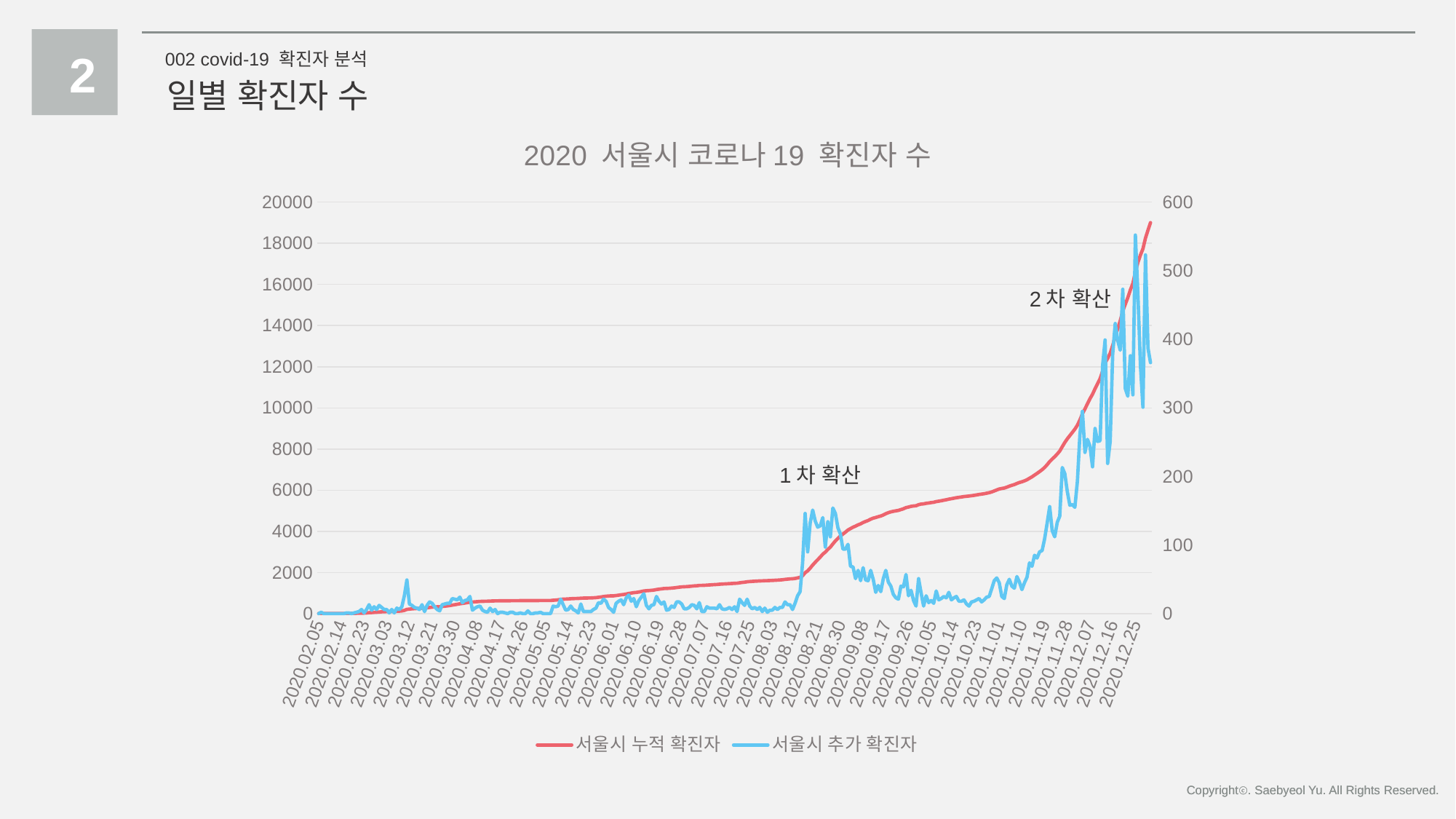

2
002 covid-19 확진자 분석
일별 확진자 수

### Chart: 2020 서울시 코로나19 확진자 수

| Category | 서울시 누적 확진자 | 서울시 추가 확진자 |
|---|---|---|
| 2020.02.05 | 8.0 | 0.0 |
| 2020.02.06 | 10.0 | 2.0 |
| 2020.02.07 | 10.0 | 0.0 |
| 2020.02.08 | 10.0 | 0.0 |
| 2020.02.09 | 10.0 | 0.0 |
| 2020.02.10 | 10.0 | 0.0 |
| 2020.02.11 | 10.0 | 0.0 |
| 2020.02.12 | 10.0 | 0.0 |
| 2020.02.13 | 10.0 | 0.0 |
| 2020.02.14 | 10.0 | 0.0 |
| 2020.02.15 | 10.0 | 0.0 |
| 2020.02.16 | 11.0 | 1.0 |
| 2020.02.17 | 12.0 | 1.0 |
| 2020.02.18 | 12.0 | 0.0 |
| 2020.02.19 | 13.0 | 1.0 |
| 2020.02.20 | 15.0 | 2.0 |
| 2020.02.21 | 18.0 | 3.0 |
| 2020.02.22 | 24.0 | 6.0 |
| 2020.02.23 | 25.0 | 1.0 |
| 2020.02.24 | 31.0 | 6.0 |
| 2020.02.25 | 44.0 | 13.0 |
| 2020.02.26 | 49.0 | 5.0 |
| 2020.02.27 | 59.0 | 10.0 |
| 2020.02.28 | 65.0 | 6.0 |
| 2020.02.29 | 77.0 | 12.0 |
| 2020.03.01 | 86.0 | 9.0 |
| 2020.03.02 | 92.0 | 6.0 |
| 2020.03.03 | 98.0 | 6.0 |
| 2020.03.04 | 99.0 | 1.0 |
| 2020.03.05 | 105.0 | 6.0 |
| 2020.03.06 | 106.0 | 1.0 |
| 2020.03.07 | 114.0 | 8.0 |
| 2020.03.08 | 120.0 | 6.0 |
| 2020.03.09 | 130.0 | 10.0 |
| 2020.03.10 | 156.0 | 26.0 |
| 2020.03.11 | 205.0 | 49.0 |
| 2020.03.12 | 219.0 | 14.0 |
| 2020.03.13 | 231.0 | 12.0 |
| 2020.03.14 | 240.0 | 9.0 |
| 2020.03.15 | 248.0 | 8.0 |
| 2020.03.16 | 254.0 | 6.0 |
| 2020.03.17 | 267.0 | 13.0 |
| 2020.03.18 | 270.0 | 3.0 |
| 2020.03.19 | 282.0 | 12.0 |
| 2020.03.20 | 299.0 | 17.0 |
| 2020.03.21 | 314.0 | 15.0 |
| 2020.03.22 | 324.0 | 10.0 |
| 2020.03.23 | 330.0 | 6.0 |
| 2020.03.24 | 334.0 | 4.0 |
| 2020.03.25 | 347.0 | 13.0 |
| 2020.03.26 | 361.0 | 14.0 |
| 2020.03.27 | 376.0 | 15.0 |
| 2020.03.28 | 391.0 | 15.0 |
| 2020.03.29 | 413.0 | 22.0 |
| 2020.03.30 | 434.0 | 21.0 |
| 2020.03.31 | 454.0 | 20.0 |
| 2020.04.01 | 478.0 | 24.0 |
| 2020.04.02 | 494.0 | 16.0 |
| 2020.04.03 | 513.0 | 19.0 |
| 2020.04.04 | 533.0 | 20.0 |
| 2020.04.05 | 558.0 | 25.0 |
| 2020.04.06 | 563.0 | 5.0 |
| 2020.04.07 | 571.0 | 8.0 |
| 2020.04.08 | 581.0 | 10.0 |
| 2020.04.09 | 592.0 | 11.0 |
| 2020.04.10 | 597.0 | 5.0 |
| 2020.04.11 | 600.0 | 3.0 |
| 2020.04.12 | 602.0 | 2.0 |
| 2020.04.13 | 610.0 | 8.0 |
| 2020.04.14 | 613.0 | 3.0 |
| 2020.04.15 | 619.0 | 6.0 |
| 2020.04.16 | 619.0 | 0.0 |
| 2020.04.17 | 621.0 | 2.0 |
| 2020.04.18 | 623.0 | 2.0 |
| 2020.04.19 | 624.0 | 1.0 |
| 2020.04.20 | 624.0 | 0.0 |
| 2020.04.21 | 626.0 | 2.0 |
| 2020.04.22 | 628.0 | 2.0 |
| 2020.04.23 | 628.0 | 0.0 |
| 2020.04.24 | 628.0 | 0.0 |
| 2020.04.25 | 629.0 | 1.0 |
| 2020.04.26 | 629.0 | 0.0 |
| 2020.04.27 | 629.0 | 0.0 |
| 2020.04.28 | 633.0 | 4.0 |
| 2020.04.29 | 633.0 | 0.0 |
| 2020.04.30 | 633.0 | 0.0 |
| 2020.05.01 | 634.0 | 1.0 |
| 2020.05.02 | 635.0 | 1.0 |
| 2020.05.03 | 637.0 | 2.0 |
| 2020.05.04 | 637.0 | 0.0 |
| 2020.05.05 | 637.0 | 0.0 |
| 2020.05.06 | 637.0 | 0.0 |
| 2020.05.07 | 637.0 | 0.0 |
| 2020.05.08 | 648.0 | 11.0 |
| 2020.05.09 | 658.0 | 10.0 |
| 2020.05.10 | 669.0 | 11.0 |
| 2020.05.11 | 690.0 | 21.0 |
| 2020.05.12 | 703.0 | 13.0 |
| 2020.05.13 | 708.0 | 5.0 |
| 2020.05.14 | 714.0 | 6.0 |
| 2020.05.15 | 725.0 | 11.0 |
| 2020.05.16 | 731.0 | 6.0 |
| 2020.05.17 | 735.0 | 4.0 |
| 2020.05.18 | 736.0 | 1.0 |
| 2020.05.19 | 750.0 | 14.0 |
| 2020.05.20 | 753.0 | 3.0 |
| 2020.05.21 | 756.0 | 3.0 |
| 2020.05.22 | 759.0 | 3.0 |
| 2020.05.23 | 762.0 | 3.0 |
| 2020.05.24 | 768.0 | 6.0 |
| 2020.05.25 | 776.0 | 8.0 |
| 2020.05.26 | 792.0 | 16.0 |
| 2020.05.27 | 807.0 | 15.0 |
| 2020.05.28 | 828.0 | 21.0 |
| 2020.05.29 | 846.0 | 18.0 |
| 2020.05.30 | 855.0 | 9.0 |
| 2020.05.31 | 861.0 | 6.0 |
| 2020.06.01 | 863.0 | 2.0 |
| 2020.06.02 | 878.0 | 15.0 |
| 2020.06.03 | 896.0 | 18.0 |
| 2020.06.04 | 916.0 | 20.0 |
| 2020.06.05 | 929.0 | 13.0 |
| 2020.06.06 | 952.0 | 23.0 |
| 2020.06.07 | 979.0 | 27.0 |
| 2020.06.08 | 997.0 | 18.0 |
| 2020.06.09 | 1019.0 | 22.0 |
| 2020.06.10 | 1029.0 | 10.0 |
| 2020.06.11 | 1048.0 | 19.0 |
| 2020.06.12 | 1072.0 | 24.0 |
| 2020.06.13 | 1101.0 | 29.0 |
| 2020.06.14 | 1113.0 | 12.0 |
| 2020.06.15 | 1120.0 | 7.0 |
| 2020.06.16 | 1132.0 | 12.0 |
| 2020.06.17 | 1145.0 | 13.0 |
| 2020.06.18 | 1170.0 | 25.0 |
| 2020.06.19 | 1188.0 | 18.0 |
| 2020.06.20 | 1202.0 | 14.0 |
| 2020.06.21 | 1219.0 | 17.0 |
| 2020.06.22 | 1224.0 | 5.0 |
| 2020.06.23 | 1230.0 | 6.0 |
| 2020.06.24 | 1241.0 | 11.0 |
| 2020.06.25 | 1250.0 | 9.0 |
| 2020.06.26 | 1267.0 | 17.0 |
| 2020.06.27 | 1284.0 | 17.0 |
| 2020.06.28 | 1298.0 | 14.0 |
| 2020.06.29 | 1305.0 | 7.0 |
| 2020.06.30 | 1312.0 | 7.0 |
| 2020.07.01 | 1321.0 | 9.0 |
| 2020.07.02 | 1334.0 | 13.0 |
| 2020.07.03 | 1346.0 | 12.0 |
| 2020.07.04 | 1353.0 | 7.0 |
| 2020.07.05 | 1369.0 | 16.0 |
| 2020.07.06 | 1372.0 | 3.0 |
| 2020.07.07 | 1375.0 | 3.0 |
| 2020.07.08 | 1385.0 | 10.0 |
| 2020.07.09 | 1393.0 | 8.0 |
| 2020.07.10 | 1401.0 | 8.0 |
| 2020.07.11 | 1409.0 | 8.0 |
| 2020.07.12 | 1416.0 | 7.0 |
| 2020.07.13 | 1429.0 | 13.0 |
| 2020.07.14 | 1436.0 | 7.0 |
| 2020.07.15 | 1442.0 | 6.0 |
| 2020.07.16 | 1449.0 | 7.0 |
| 2020.07.17 | 1458.0 | 9.0 |
| 2020.07.18 | 1464.0 | 6.0 |
| 2020.07.19 | 1474.0 | 10.0 |
| 2020.07.20 | 1477.0 | 3.0 |
| 2020.07.21 | 1498.0 | 21.0 |
| 2020.07.22 | 1514.0 | 16.0 |
| 2020.07.23 | 1526.0 | 12.0 |
| 2020.07.24 | 1547.0 | 21.0 |
| 2020.07.25 | 1558.0 | 11.0 |
| 2020.07.26 | 1565.0 | 7.0 |
| 2020.07.27 | 1574.0 | 9.0 |
| 2020.07.28 | 1580.0 | 6.0 |
| 2020.07.29 | 1589.0 | 9.0 |
| 2020.07.30 | 1592.0 | 3.0 |
| 2020.07.31 | 1600.0 | 8.0 |
| 2020.08.01 | 1602.0 | 2.0 |
| 2020.08.02 | 1607.0 | 5.0 |
| 2020.08.03 | 1612.0 | 5.0 |
| 2020.08.04 | 1621.0 | 9.0 |
| 2020.08.05 | 1627.0 | 6.0 |
| 2020.08.06 | 1636.0 | 9.0 |
| 2020.08.07 | 1645.0 | 9.0 |
| 2020.08.08 | 1662.0 | 17.0 |
| 2020.08.09 | 1675.0 | 13.0 |
| 2020.08.10 | 1688.0 | 13.0 |
| 2020.08.11 | 1694.0 | 6.0 |
| 2020.08.12 | 1709.0 | 15.0 |
| 2020.08.13 | 1735.0 | 26.0 |
| 2020.08.14 | 1767.0 | 32.0 |
| 2020.08.15 | 1841.0 | 74.0 |
| 2020.08.16 | 1987.0 | 146.0 |
| 2020.08.17 | 2077.0 | 90.0 |
| 2020.08.18 | 2209.0 | 132.0 |
| 2020.08.19 | 2360.0 | 151.0 |
| 2020.08.20 | 2495.0 | 135.0 |
| 2020.08.21 | 2621.0 | 126.0 |
| 2020.08.22 | 2749.0 | 128.0 |
| 2020.08.23 | 2889.0 | 140.0 |
| 2020.08.24 | 2986.0 | 97.0 |
| 2020.08.25 | 3120.0 | 134.0 |
| 2020.08.26 | 3232.0 | 112.0 |
| 2020.08.27 | 3386.0 | 154.0 |
| 2020.08.28 | 3532.0 | 146.0 |
| 2020.08.29 | 3657.0 | 125.0 |
| 2020.08.30 | 3773.0 | 116.0 |
| 2020.08.31 | 3867.0 | 94.0 |
| 2020.09.01 | 3961.0 | 94.0 |
| 2020.09.02 | 4062.0 | 101.0 |
| 2020.09.03 | 4131.0 | 69.0 |
| 2020.09.04 | 4201.0 | 68.0 |
| 2020.09.05 | 4251.0 | 51.0 |
| 2020.09.06 | 4314.0 | 63.0 |
| 2020.09.07 | 4362.0 | 48.0 |
| 2020.09.08 | 4429.0 | 67.0 |
| 2020.09.09 | 4478.0 | 49.0 |
| 2020.09.10 | 4526.0 | 48.0 |
| 2020.09.11 | 4589.0 | 63.0 |
| 2020.09.12 | 4639.0 | 50.0 |
| 2020.09.13 | 4670.0 | 31.0 |
| 2020.09.14 | 4711.0 | 41.0 |
| 2020.09.15 | 4743.0 | 32.0 |
| 2020.09.16 | 4794.0 | 51.0 |
| 2020.09.17 | 4857.0 | 63.0 |
| 2020.09.18 | 4904.0 | 46.0 |
| 2020.09.19 | 4944.0 | 40.0 |
| 2020.09.20 | 4972.0 | 28.0 |
| 2020.09.21 | 4995.0 | 23.0 |
| 2020.09.22 | 5016.0 | 21.0 |
| 2020.09.23 | 5056.0 | 40.0 |
| 2020.09.24 | 5095.0 | 39.0 |
| 2020.09.25 | 5152.0 | 57.0 |
| 2020.09.26 | 5178.0 | 26.0 |
| 2020.09.27 | 5212.0 | 34.0 |
| 2020.09.28 | 5231.0 | 19.0 |
| 2020.09.29 | 5242.0 | 11.0 |
| 2020.09.30 | 5293.0 | 51.0 |
| 2020.10.01 | 5323.0 | 30.0 |
| 2020.10.02 | 5334.0 | 11.0 |
| 2020.10.03 | 5360.0 | 26.0 |
| 2020.10.04 | 5376.0 | 16.0 |
| 2020.10.05 | 5395.0 | 19.0 |
| 2020.10.06 | 5410.0 | 15.0 |
| 2020.10.07 | 5443.0 | 33.0 |
| 2020.10.08 | 5463.0 | 20.0 |
| 2020.10.09 | 5485.0 | 22.0 |
| 2020.10.10 | 5510.0 | 25.0 |
| 2020.10.11 | 5533.0 | 23.0 |
| 2020.10.12 | 5564.0 | 31.0 |
| 2020.10.13 | 5584.0 | 20.0 |
| 2020.10.14 | 5607.0 | 23.0 |
| 2020.10.15 | 5632.0 | 25.0 |
| 2020.10.16 | 5650.0 | 18.0 |
| 2020.10.17 | 5668.0 | 18.0 |
| 2020.10.18 | 5688.0 | 20.0 |
| 2020.10.19 | 5702.0 | 14.0 |
| 2020.10.20 | 5713.0 | 11.0 |
| 2020.10.21 | 5730.0 | 17.0 |
| 2020.10.22 | 5748.0 | 18.0 |
| 2020.10.23 | 5768.0 | 20.0 |
| 2020.10.24 | 5790.0 | 22.0 |
| 2020.10.25 | 5807.0 | 17.0 |
| 2020.10.26 | 5827.0 | 20.0 |
| 2020.10.27 | 5851.0 | 24.0 |
| 2020.10.28 | 5876.0 | 25.0 |
| 2020.10.29 | 5912.0 | 36.0 |
| 2020.10.30 | 5960.0 | 48.0 |
| 2020.10.31 | 6011.0 | 52.0 |
| 2020.11.01 | 6056.0 | 45.0 |
| 2020.11.02 | 6081.0 | 25.0 |
| 2020.11.03 | 6103.0 | 22.0 |
| 2020.11.04 | 6145.0 | 42.0 |
| 2020.11.05 | 6195.0 | 50.0 |
| 2020.11.06 | 6235.0 | 40.0 |
| 2020.11.07 | 6272.0 | 37.0 |
| 2020.11.08 | 6326.0 | 54.0 |
| 2020.11.09 | 6372.0 | 46.0 |
| 2020.11.10 | 6407.0 | 35.0 |
| 2020.11.11 | 6452.0 | 45.0 |
| 2020.11.12 | 6505.0 | 53.0 |
| 2020.11.13 | 6579.0 | 74.0 |
| 2020.11.14 | 6648.0 | 69.0 |
| 2020.11.15 | 6733.0 | 85.0 |
| 2020.11.16 | 6814.0 | 81.0 |
| 2020.11.17 | 6903.0 | 90.0 |
| 2020.11.18 | 6995.0 | 92.0 |
| 2020.11.19 | 7104.0 | 109.0 |
| 2020.11.20 | 7236.0 | 132.0 |
| 2020.11.21 | 7392.0 | 156.0 |
| 2020.11.22 | 7513.0 | 121.0 |
| 2020.11.23 | 7625.0 | 112.0 |
| 2020.11.24 | 7758.0 | 133.0 |
| 2020.11.25 | 7900.0 | 142.0 |
| 2020.11.26 | 8113.0 | 213.0 |
| 2020.11.27 | 8317.0 | 204.0 |
| 2020.11.28 | 8494.0 | 178.0 |
| 2020.11.29 | 8652.0 | 158.0 |
| 2020.11.30 | 8811.0 | 159.0 |
| 2020.12.01 | 8966.0 | 155.0 |
| 2020.12.02 | 9159.0 | 193.0 |
| 2020.12.03 | 9421.0 | 262.0 |
| 2020.12.04 | 9716.0 | 295.0 |
| 2020.12.05 | 9951.0 | 235.0 |
| 2020.12.06 | 10205.0 | 254.0 |
| 2020.12.07 | 10449.0 | 244.0 |
| 2020.12.08 | 10663.0 | 214.0 |
| 2020.12.09 | 10932.0 | 270.0 |
| 2020.12.10 | 11175.0 | 251.0 |
| 2020.12.11 | 11426.0 | 252.0 |
| 2020.12.12 | 11788.0 | 362.0 |
| 2020.12.13 | 12187.0 | 399.0 |
| 2020.12.14 | 12406.0 | 219.0 |
| 2020.12.15 | 12657.0 | 251.0 |
| 2020.12.16 | 13035.0 | 378.0 |
| 2020.12.17 | 13458.0 | 423.0 |
| 2020.12.18 | 13856.0 | 398.0 |
| 2020.12.19 | 14240.0 | 384.0 |
| 2020.12.20 | 14711.0 | 473.0 |
| 2020.12.21 | 15039.0 | 328.0 |
| 2020.12.22 | 15356.0 | 317.0 |
| 2020.12.23 | 15732.0 | 376.0 |
| 2020.12.24 | 16050.0 | 319.0 |
| 2020.12.25 | 16602.0 | 552.0 |
| 2020.12.26 | 17068.0 | 466.0 |
| 2020.12.27 | 17430.0 | 362.0 |
| 2020.12.28 | 17731.0 | 301.0 |
| 2020.12.29 | 18253.0 | 523.0 |
| 2020.12.30 | 18638.0 | 387.0 |
| 2020.12.31 | 19004.0 | 366.0 |
2차 확산
1차 확산
Copyrightⓒ. Saebyeol Yu. All Rights Reserved.